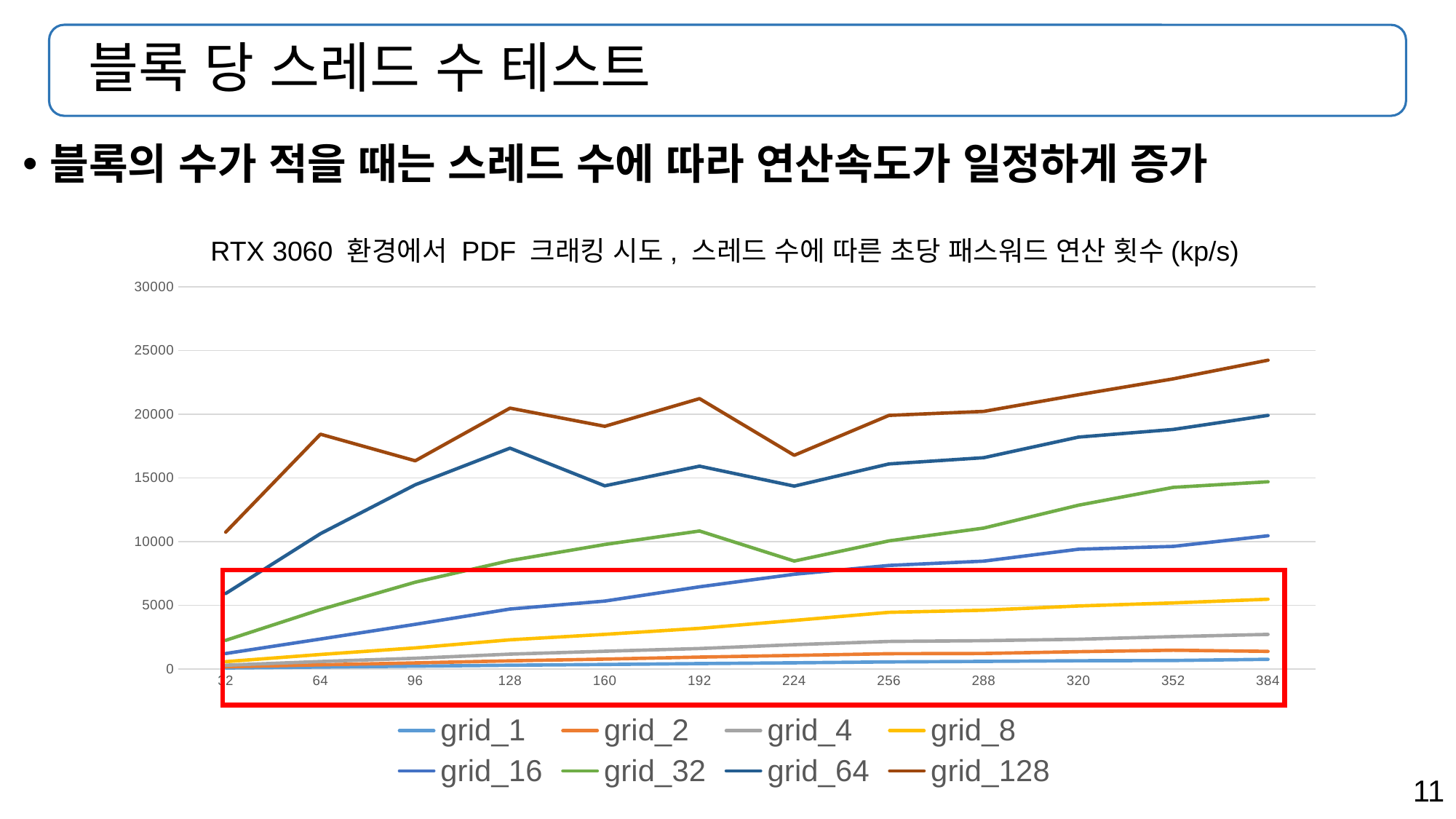

# 블록 당 스레드 수 테스트
블록의 수가 적을 때는 스레드 수에 따라 연산속도가 일정하게 증가
RTX 3060 환경에서 PDF 크래킹 시도, 스레드 수에 따른 초당 패스워드 연산 횟수(kp/s)

### Chart

| Category | grid_1 | grid_2 | grid_4 | grid_8 | grid_16 | grid_32 | grid_64 | grid_128 |
|---|---|---|---|---|---|---|---|---|
| 32 | 73.7985 | 163.2962 | 288.6042 | 567.4081 | 1207.1171 | 2243.2621 | 5918.5275 | 10735.085 |
| 64 | 141.9615 | 319.6603 | 577.7407 | 1133.7901 | 2345.5389 | 4660.0493 | 10619.6475 | 18428.085 |
| 96 | 214.8061 | 470.8305 | 833.982 | 1649.1853 | 3497.8081 | 6805.8075 | 14459.4637 | 16343.835 |
| 128 | 289.4781 | 634.5338 | 1160.2812 | 2283.2646 | 4700.1315 | 8505.385 | 17335.94 | 20477.1812 |
| 160 | 347.145 | 768.1152 | 1384.4328 | 2711.9087 | 5323.7931 | 9768.8743 | 14379.18 | 19051.115 |
| 192 | 415.8534 | 927.6897 | 1598.4634 | 3185.5925 | 6444.8131 | 10830.9112 | 15922.1012 | 21225.5775 |
| 224 | 477.7348 | 1058.7325 | 1900.9753 | 3806.0931 | 7430.0512 | 8469.0175 | 14355.8825 | 16776.815 |
| 256 | 547.1417 | 1191.6962 | 2153.9189 | 4440.8918 | 8123.6681 | 10051.0087 | 16097.54 | 19908.545 |
| 288 | 589.0792 | 1209.3914 | 2216.754 | 4606.6028 | 8459.785 | 11059.7337 | 16585.1237 | 20222.1237 |
| 320 | 638.6022 | 1353.605 | 2328.1803 | 4941.1996 | 9395.4937 | 12854.9587 | 18203.9937 | 21527.715 |
| 352 | 660.4479 | 1466.9482 | 2532.8814 | 5178.8221 | 9619.6256 | 14255.7225 | 18803.2575 | 22778.185 |
| 384 | 750.09 | 1376.93 | 2707.5812 | 5468.6643 | 10453.3256 | 14694.7612 | 19907.905 | 24243.3875 |